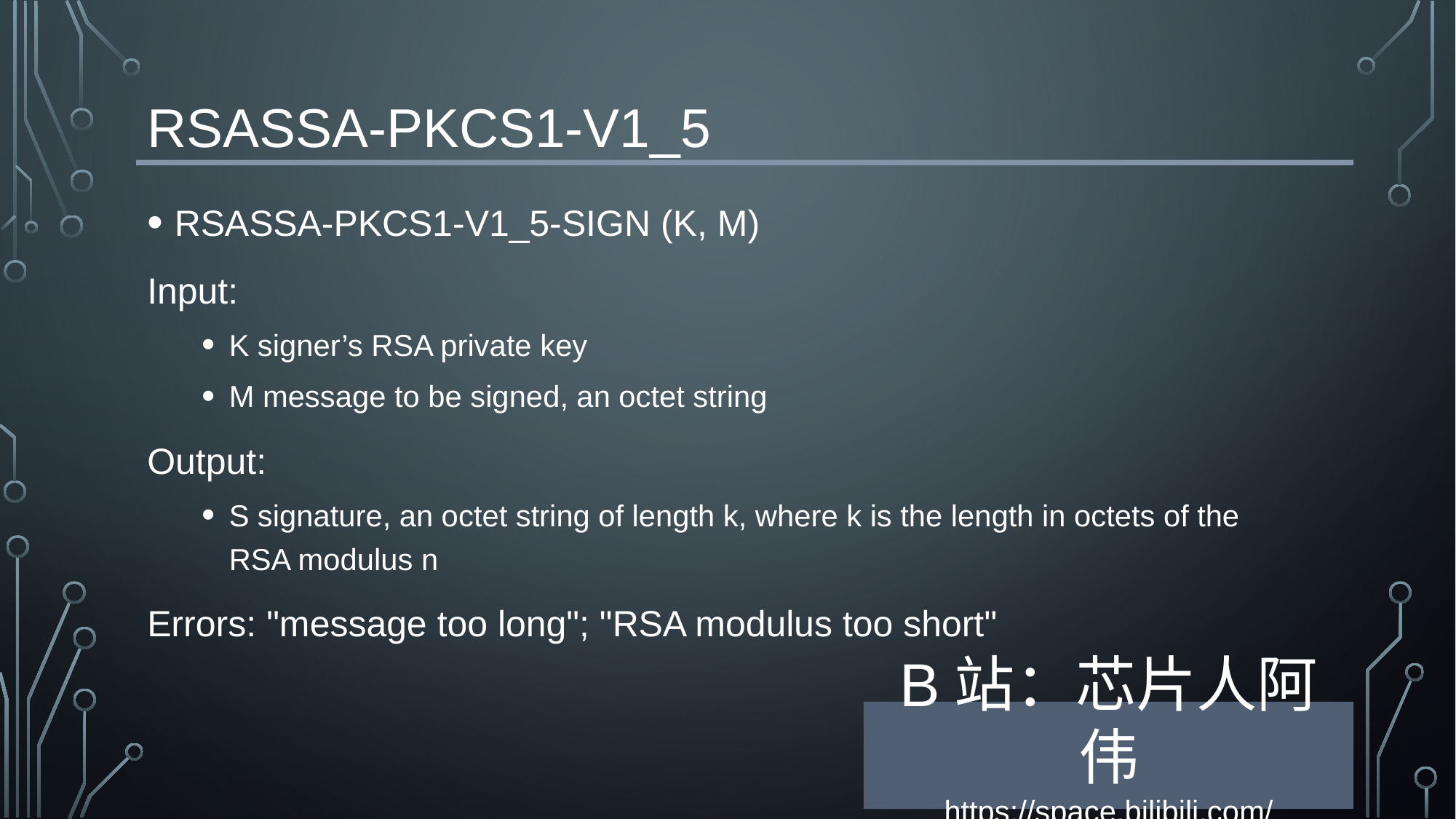

# RSASSA-PKCS1-v1_5

RSASSA-PKCS1-V1_5-SIGN (K, M)
Input:
K signer’s RSA private key
M message to be signed, an octet string
Output:
S signature, an octet string of length k, where k is the length in octets of the RSA modulus n
Errors: "message too long"; "RSA modulus too short"

B站：芯片人阿伟
https://space.bilibili.com/243180540